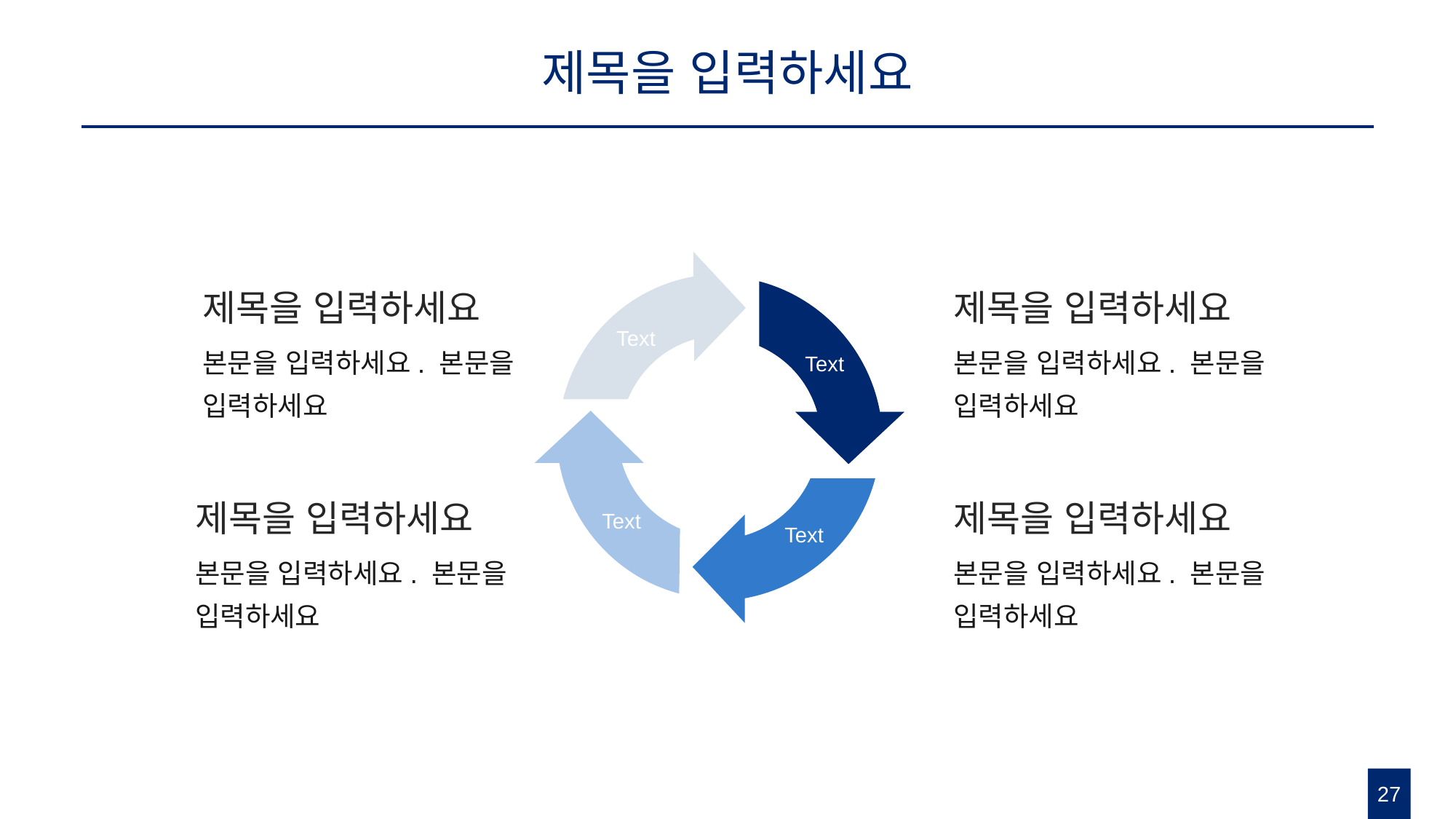

# 제목을 입력하세요

제목을 입력하세요
본문을 입력하세요. 본문을 입력하세요
제목을 입력하세요
본문을 입력하세요. 본문을 입력하세요

Text
Text

제목을 입력하세요
본문을 입력하세요. 본문을 입력하세요

제목을 입력하세요
본문을 입력하세요. 본문을 입력하세요
Text
Text